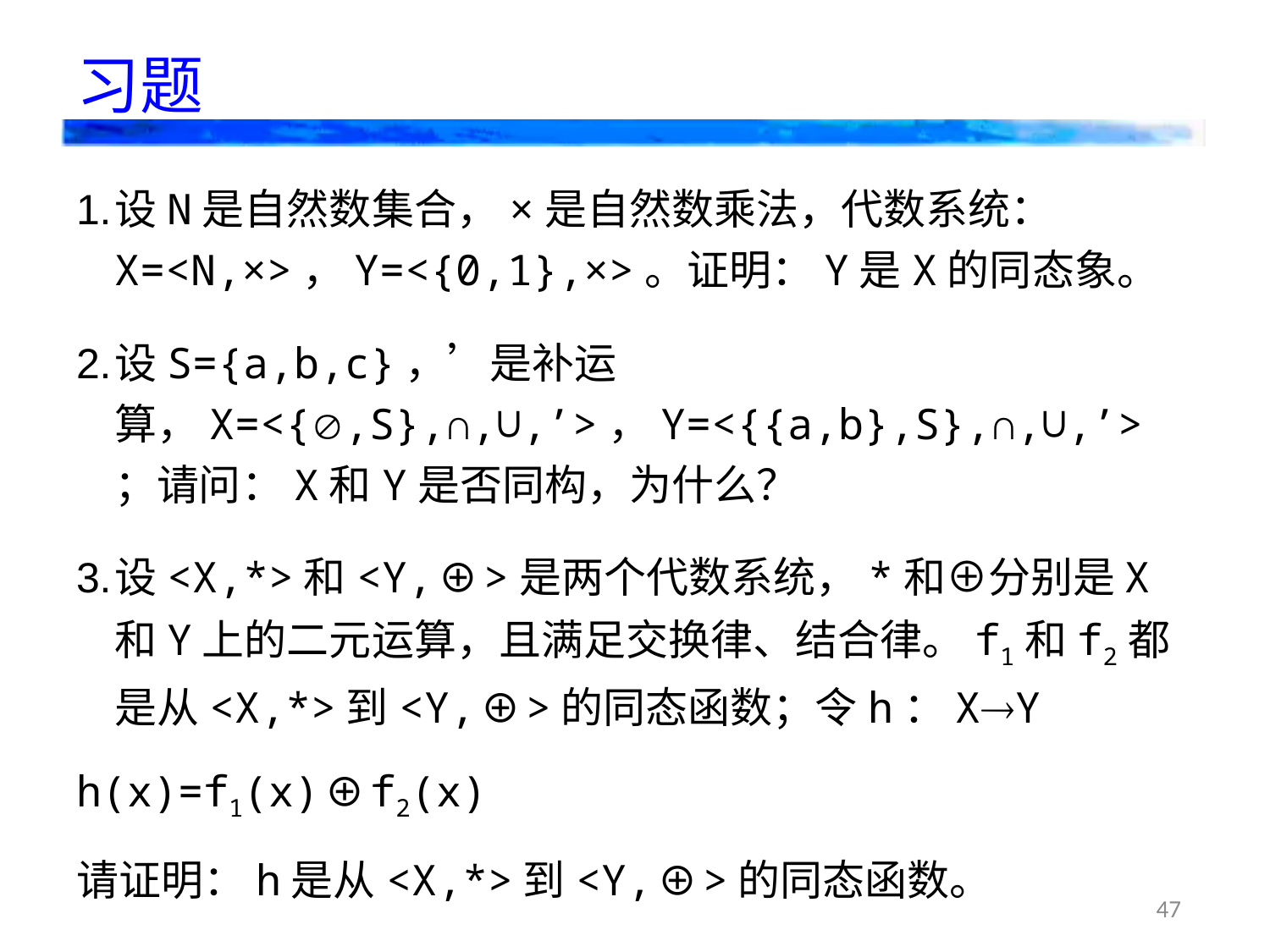

# 习题
设N是自然数集合，×是自然数乘法，代数系统：X=<N,×>，Y=<{0,1},×>。证明：Y是X的同态象。
设S={a,b,c}，’是补运算，X=<{∅,S},∩,∪,’>，Y=<{{a,b},S},∩,∪,’>；请问：X和Y是否同构，为什么？
设<X,*>和<Y,⊕>是两个代数系统，*和⊕分别是X和Y上的二元运算，且满足交换律、结合律。f1和f2都是从<X,*>到<Y,⊕>的同态函数；令h：X→Y
h(x)=f1(x)⊕f2(x)
请证明：h是从<X,*>到<Y,⊕>的同态函数。
47